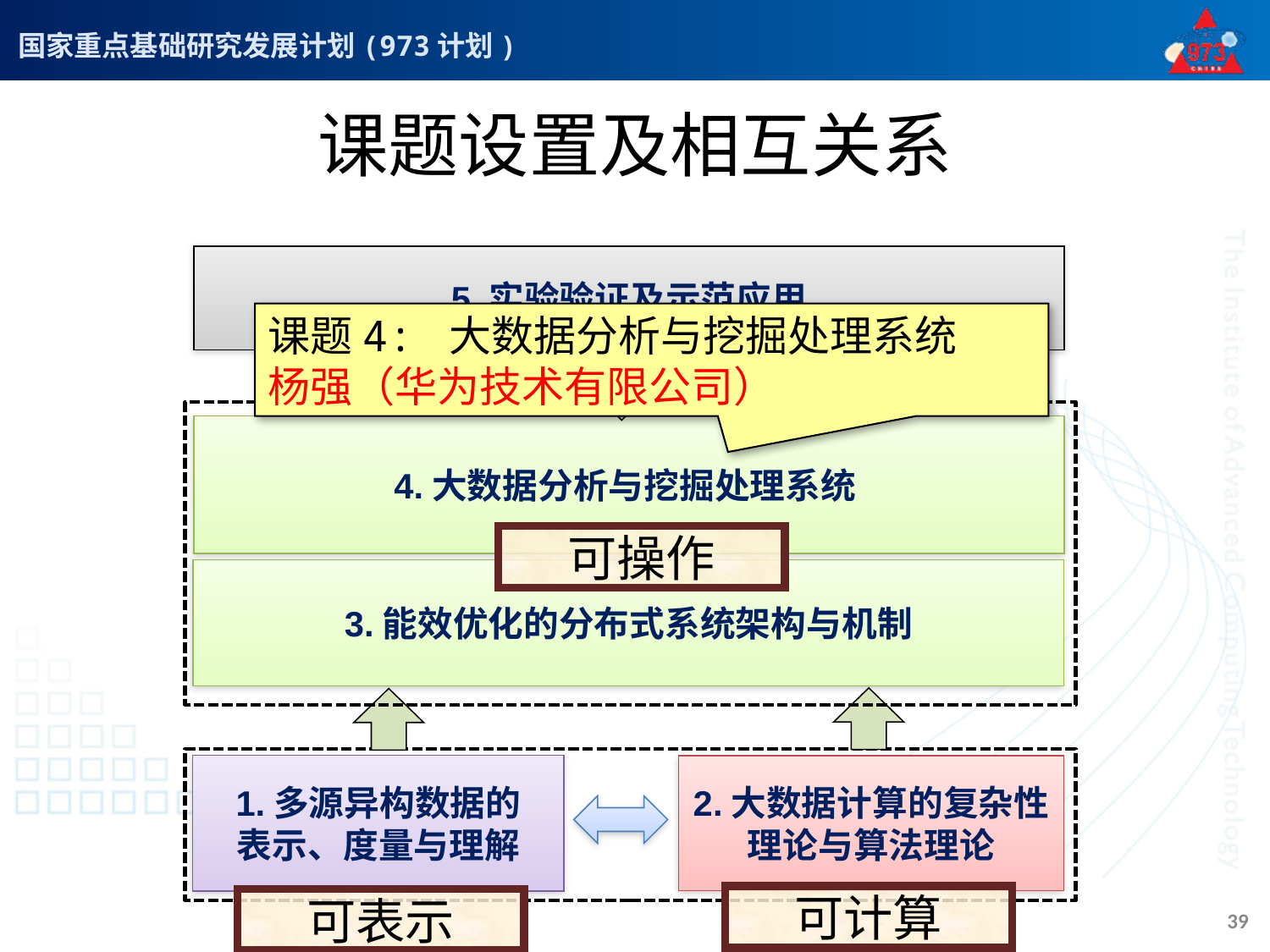

# 课题设置及相互关系
5.实验验证及示范应用

4.大数据分析与挖掘处理系统
3.能效优化的分布式系统架构与机制

1.多源异构数据的
表示、度量与理解
2.大数据计算的复杂性理论与算法理论

课题4: 大数据分析与挖掘处理系统
杨强（华为技术有限公司）

可操作

可计算
可表示
39